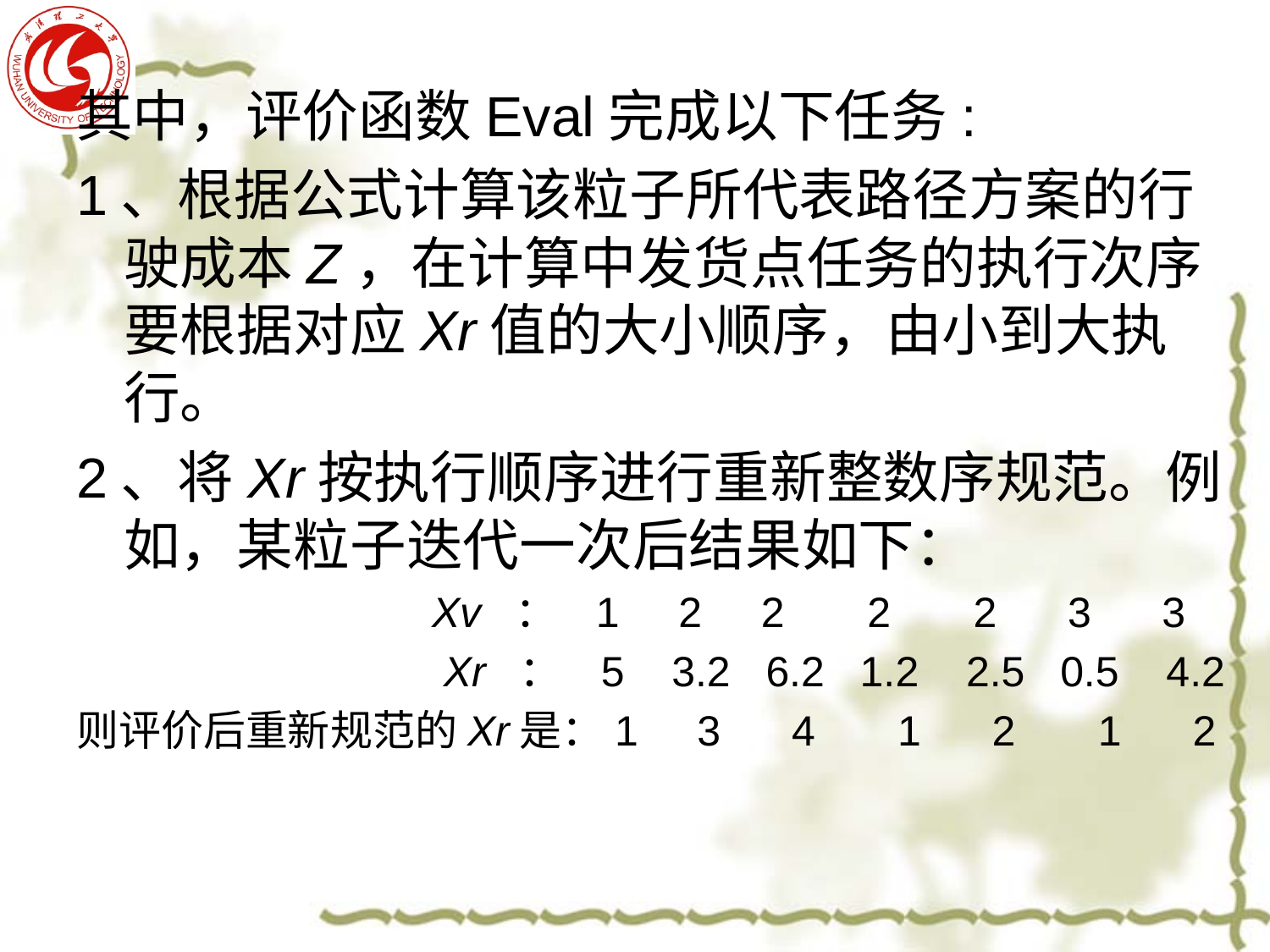

其中，评价函数Eval完成以下任务:
1、根据公式计算该粒子所代表路径方案的行驶成本Z，在计算中发货点任务的执行次序要根据对应Xr值的大小顺序，由小到大执行。
2、将Xr按执行顺序进行重新整数序规范。例如，某粒子迭代一次后结果如下：
                              Xv  ：   1     2     2       2       2      3      3
                               Xr  ：   5    3.2   6.2   1.2    2.5   0.5    4.2
则评价后重新规范的Xr是：1     3      4       1      2       1      2